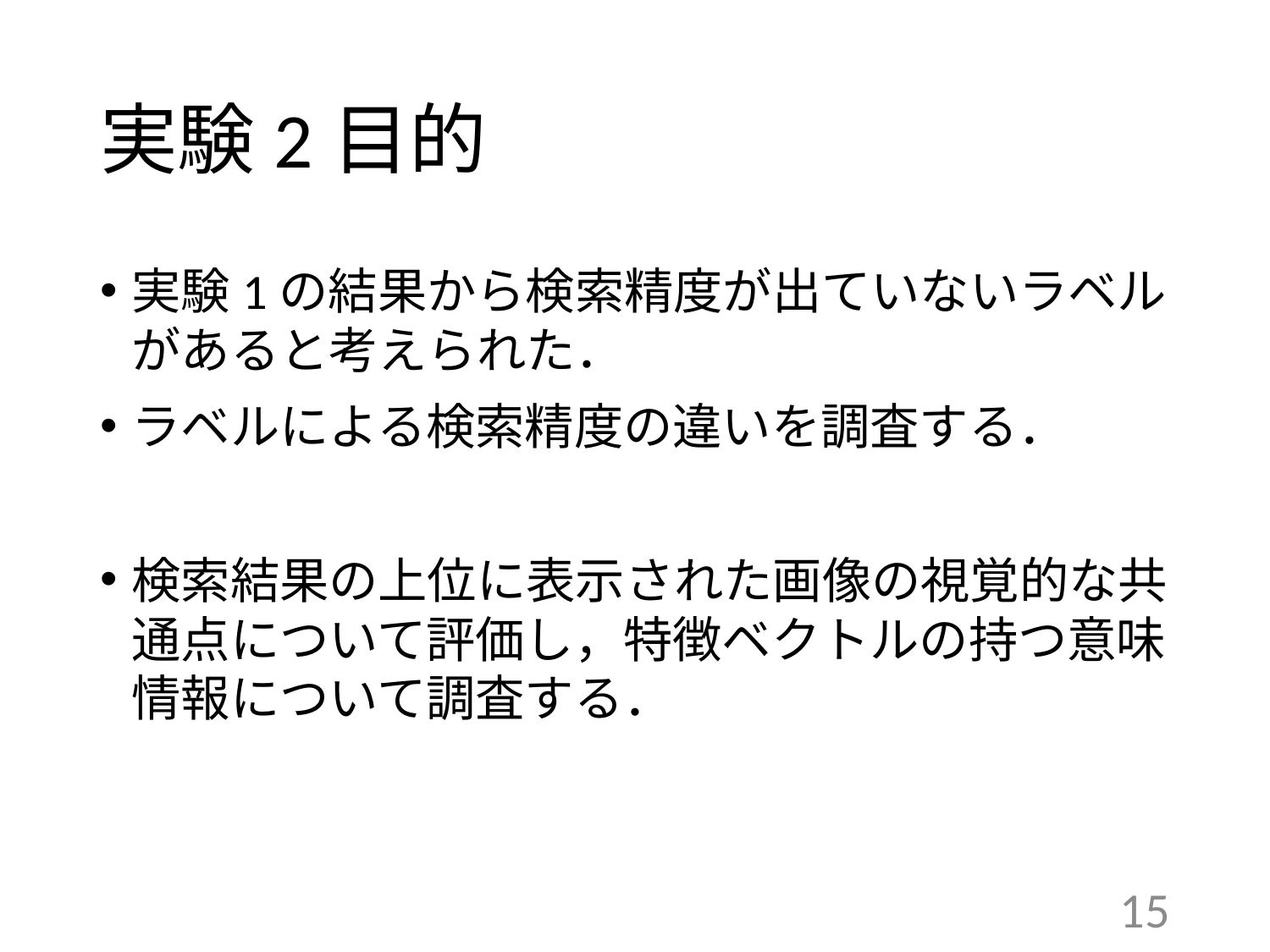

# 実験2目的
実験1の結果から検索精度が出ていないラベルがあると考えられた．
ラベルによる検索精度の違いを調査する．

検索結果の上位に表示された画像の視覚的な共通点について評価し，特徴ベクトルの持つ意味情報について調査する．
15